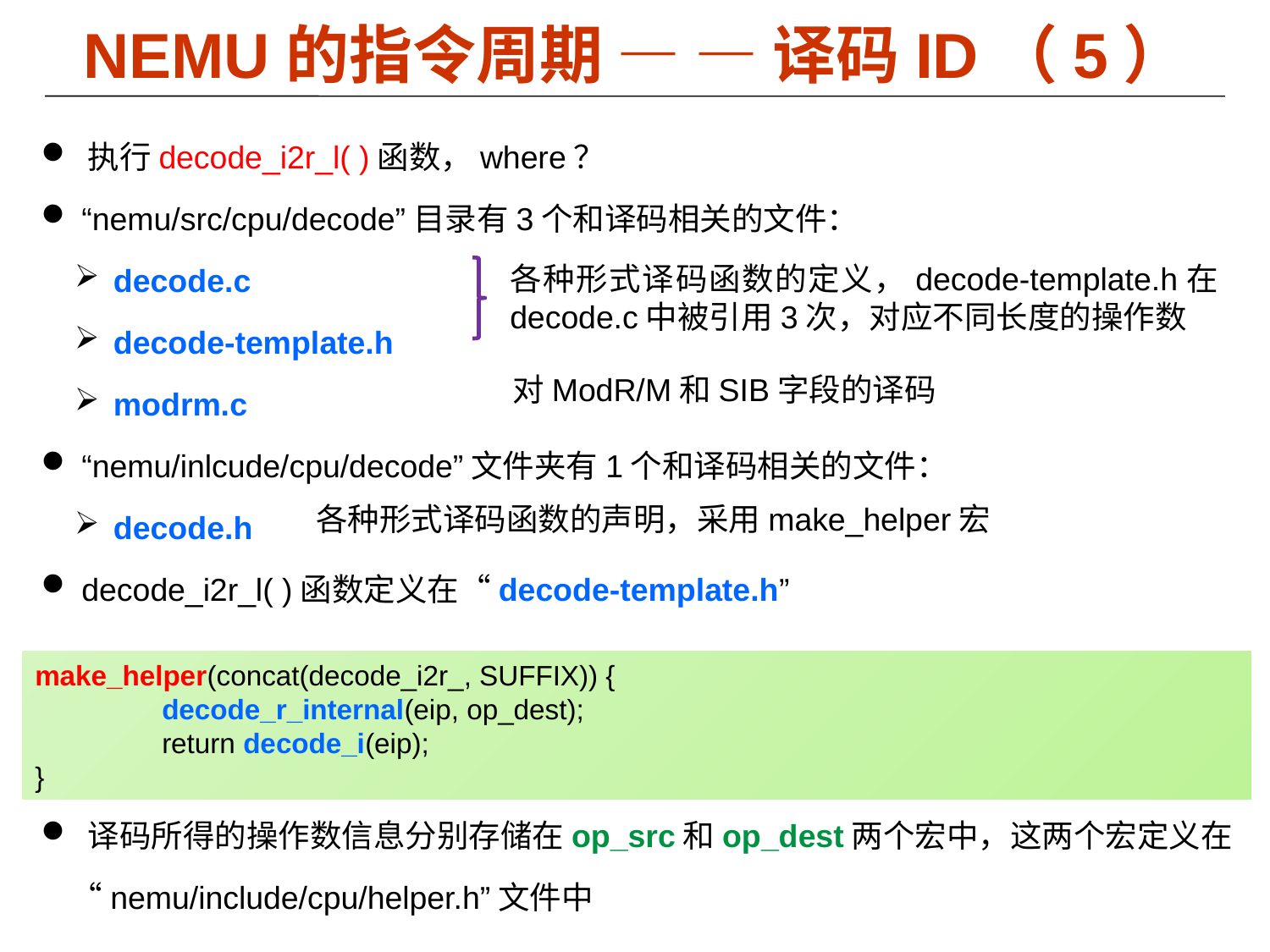

# NEMU的指令周期 — — 译码ID（5）
 执行decode_i2r_l( )函数，where？
 “nemu/src/cpu/decode”目录有3个和译码相关的文件：
 decode.c
 decode-template.h
 modrm.c
 “nemu/inlcude/cpu/decode”文件夹有1个和译码相关的文件：
 decode.h
 decode_i2r_l( )函数定义在“decode-template.h”

 译码所得的操作数信息分别存储在op_src和op_dest两个宏中，这两个宏定义在“nemu/include/cpu/helper.h”文件中
各种形式译码函数的定义，decode-template.h在decode.c中被引用3次，对应不同长度的操作数

对ModR/M和SIB字段的译码
各种形式译码函数的声明，采用make_helper宏
make_helper(concat(decode_i2r_, SUFFIX)) {
	decode_r_internal(eip, op_dest);
	return decode_i(eip);
}